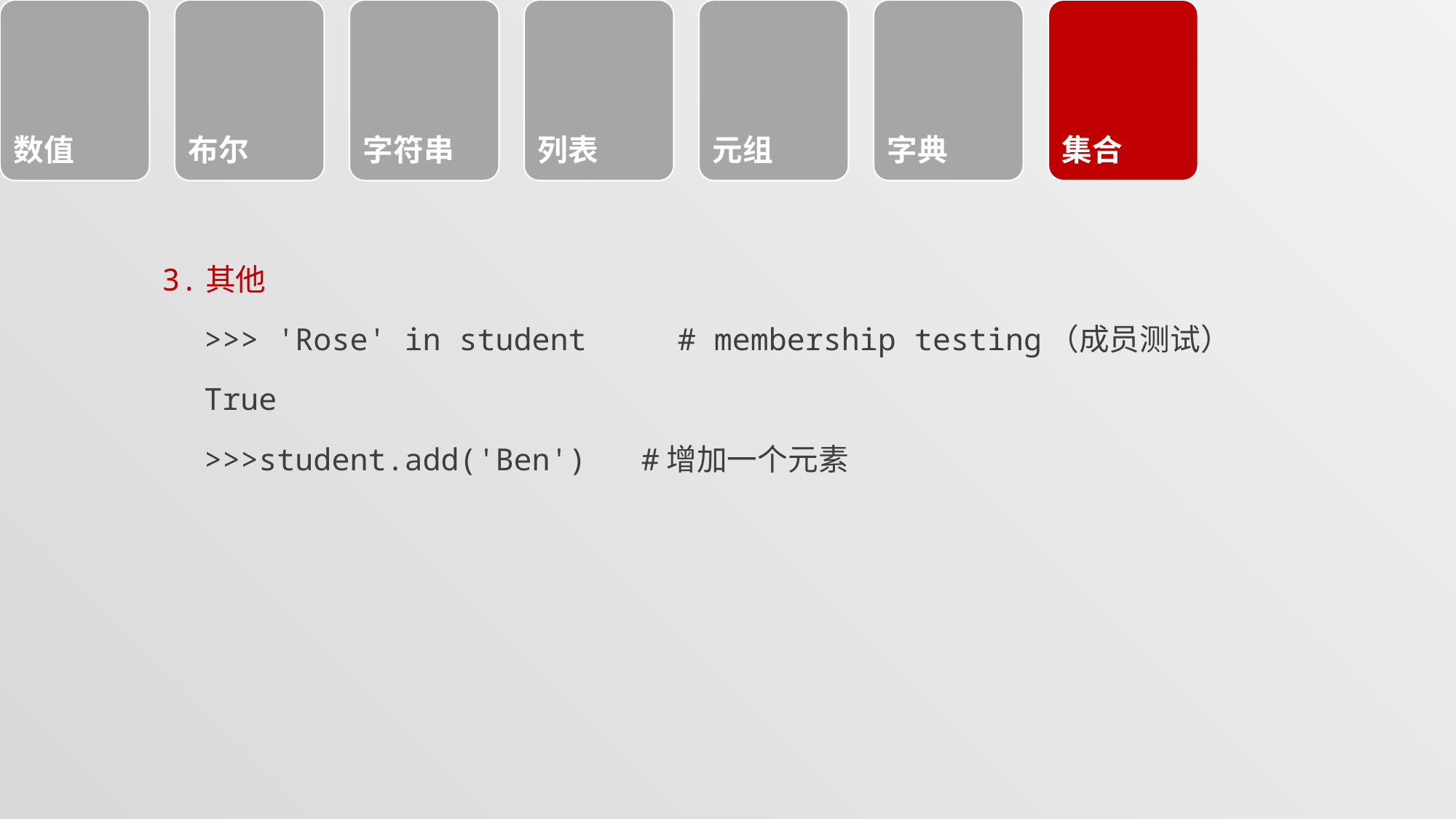

#
3.其他
>>> 'Rose' in student     # membership testing（成员测试）
True
>>>student.add('Ben')   #增加一个元素